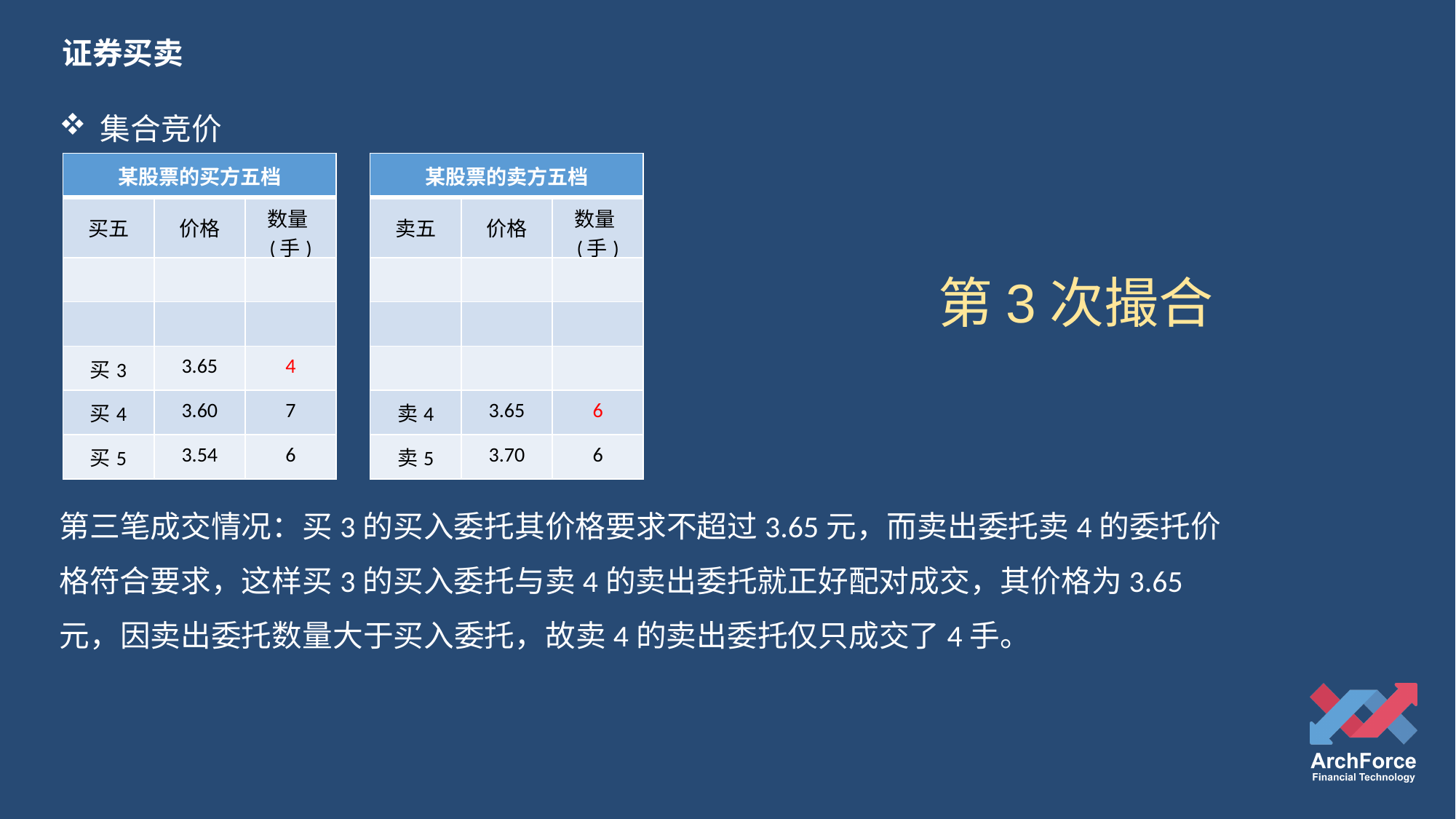

证券买卖
集合竞价
| 某股票的买方五档 |  |  |
| --- | --- | --- |
| 买五 | 价格 | 数量(手) |
|  |  |  |
|  |  |  |
| 买3 | 3.65 | 4 |
| 买4 | 3.60 | 7 |
| 买5 | 3.54 | 6 |
| 某股票的卖方五档 |  |  |
| --- | --- | --- |
| 卖五 | 价格 | 数量(手) |
|  |  |  |
|  |  |  |
|  |  |  |
| 卖4 | 3.65 | 6 |
| 卖5 | 3.70 | 6 |
第3次撮合
第三笔成交情况：买3的买入委托其价格要求不超过3.65元，而卖出委托卖4的委托价格符合要求，这样买3的买入委托与卖4的卖出委托就正好配对成交，其价格为3.65元，因卖出委托数量大于买入委托，故卖4的卖出委托仅只成交了4手。